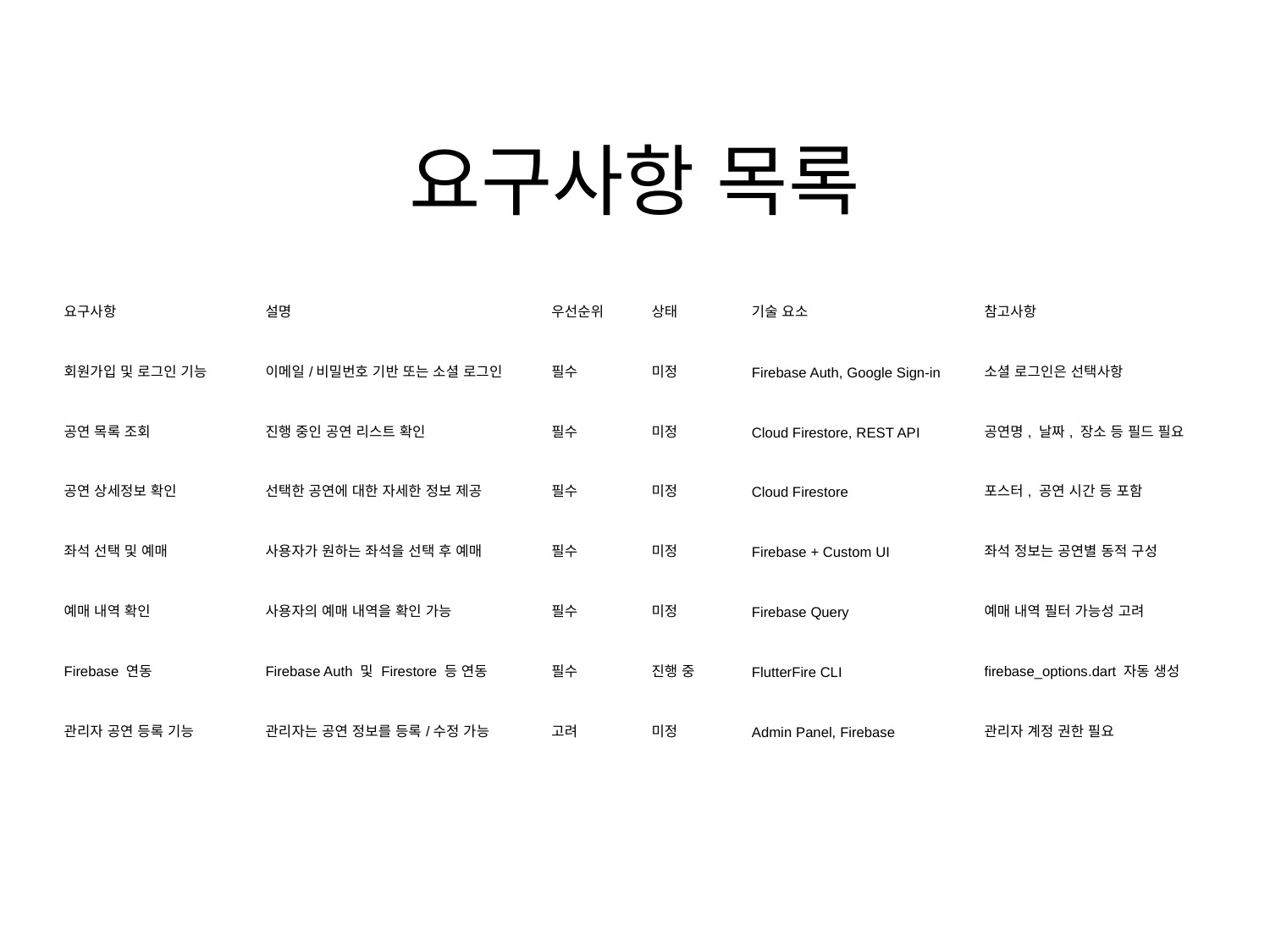

요구사항 목록
| 요구사항 | 설명 | 우선순위 | 상태 | 기술 요소 | 참고사항 |
| --- | --- | --- | --- | --- | --- |
| 회원가입 및 로그인 기능 | 이메일/비밀번호 기반 또는 소셜 로그인 | 필수 | 미정 | Firebase Auth, Google Sign-in | 소셜 로그인은 선택사항 |
| 공연 목록 조회 | 진행 중인 공연 리스트 확인 | 필수 | 미정 | Cloud Firestore, REST API | 공연명, 날짜, 장소 등 필드 필요 |
| 공연 상세정보 확인 | 선택한 공연에 대한 자세한 정보 제공 | 필수 | 미정 | Cloud Firestore | 포스터, 공연 시간 등 포함 |
| 좌석 선택 및 예매 | 사용자가 원하는 좌석을 선택 후 예매 | 필수 | 미정 | Firebase + Custom UI | 좌석 정보는 공연별 동적 구성 |
| 예매 내역 확인 | 사용자의 예매 내역을 확인 가능 | 필수 | 미정 | Firebase Query | 예매 내역 필터 가능성 고려 |
| Firebase 연동 | Firebase Auth 및 Firestore 등 연동 | 필수 | 진행 중 | FlutterFire CLI | firebase\_options.dart 자동 생성 |
| 관리자 공연 등록 기능 | 관리자는 공연 정보를 등록/수정 가능 | 고려 | 미정 | Admin Panel, Firebase | 관리자 계정 권한 필요 |